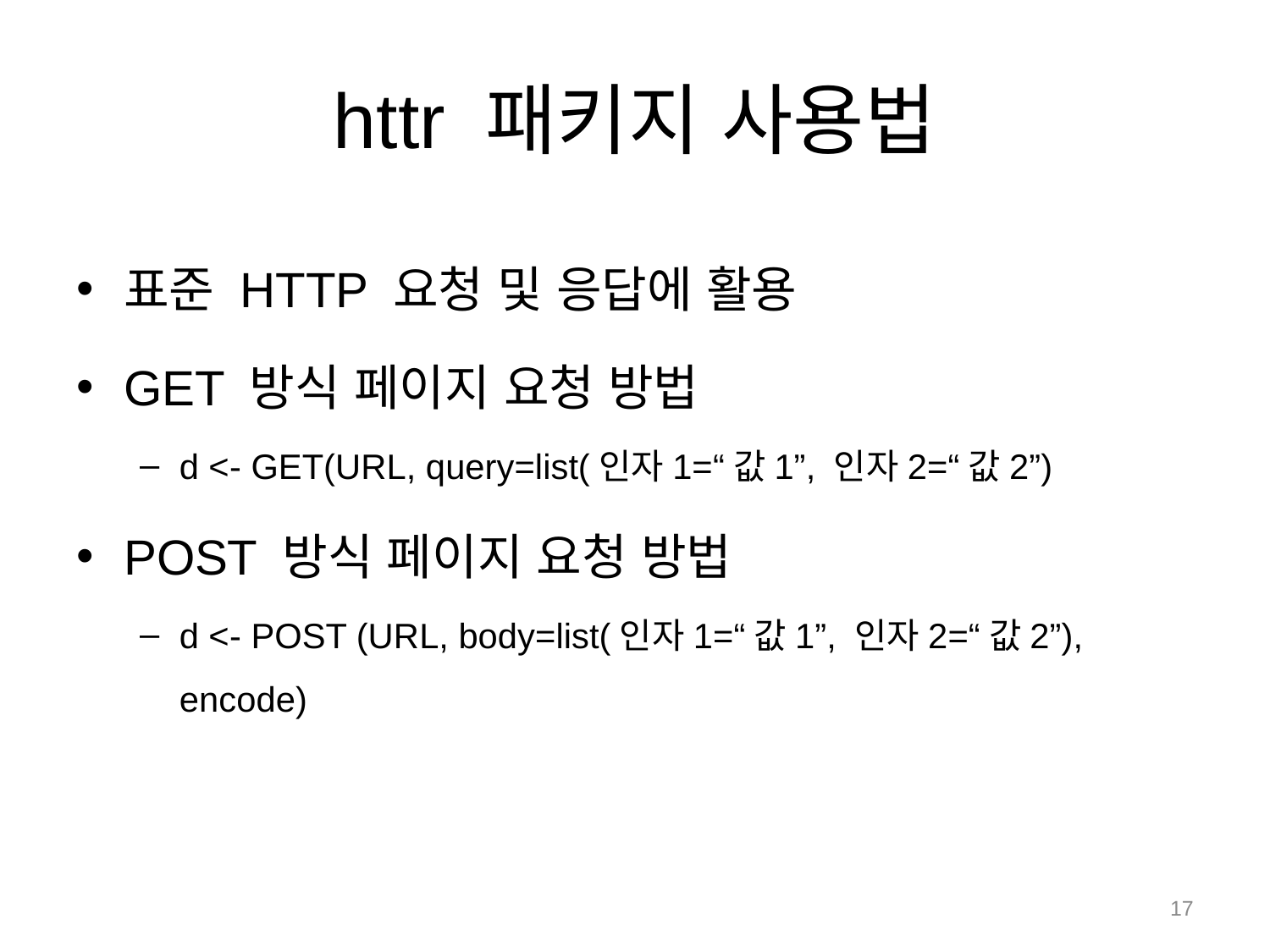

# httr 패키지 사용법
표준 HTTP 요청 및 응답에 활용
GET 방식 페이지 요청 방법
d <- GET(URL, query=list(인자1=“값1”, 인자2=“값2”)
POST 방식 페이지 요청 방법
d <- POST (URL, body=list(인자1=“값1”, 인자2=“값2”), encode)

17